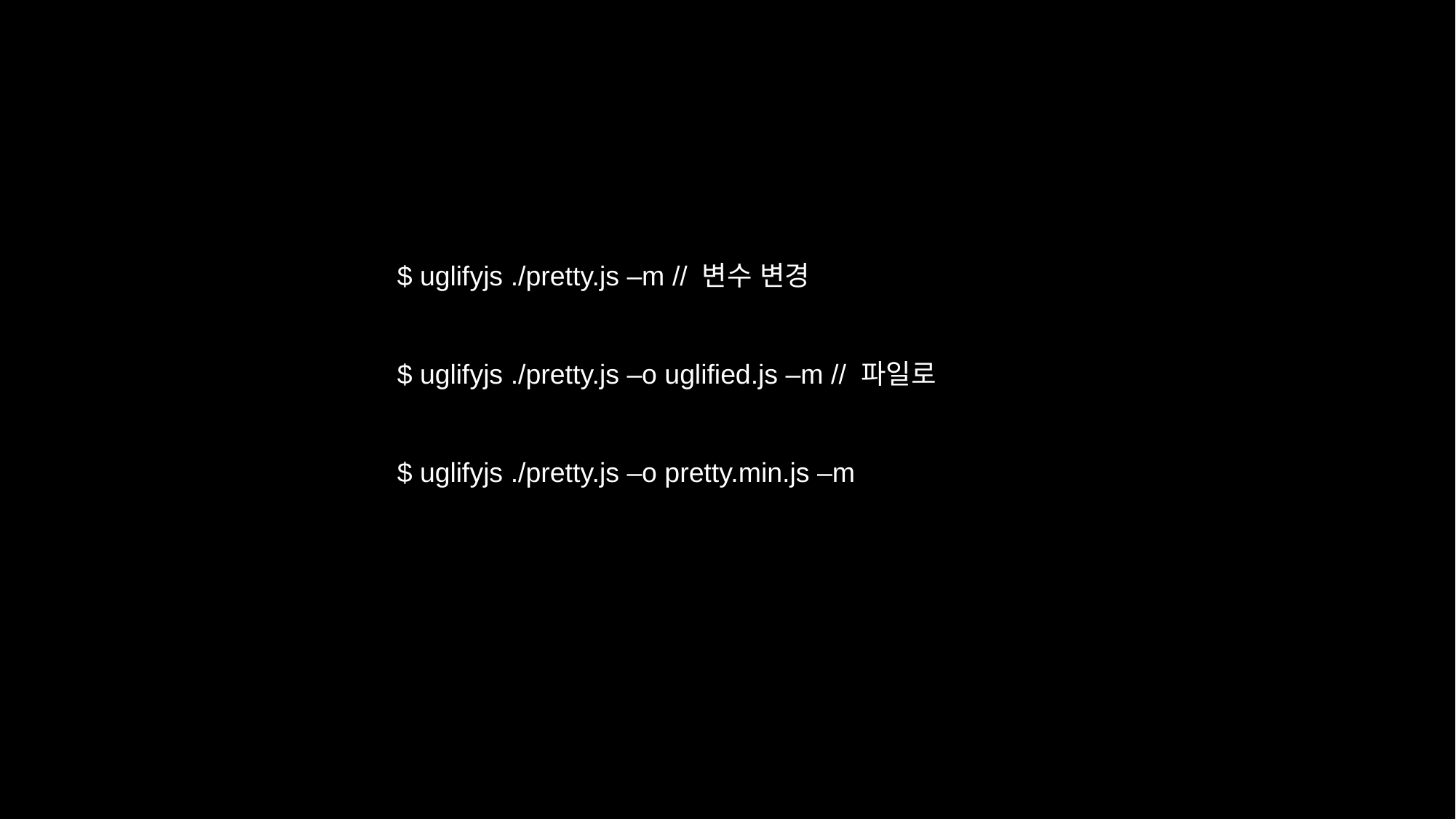

$ uglifyjs ./pretty.js –m // 변수 변경

$ uglifyjs ./pretty.js –o uglified.js –m // 파일로

$ uglifyjs ./pretty.js –o pretty.min.js –m